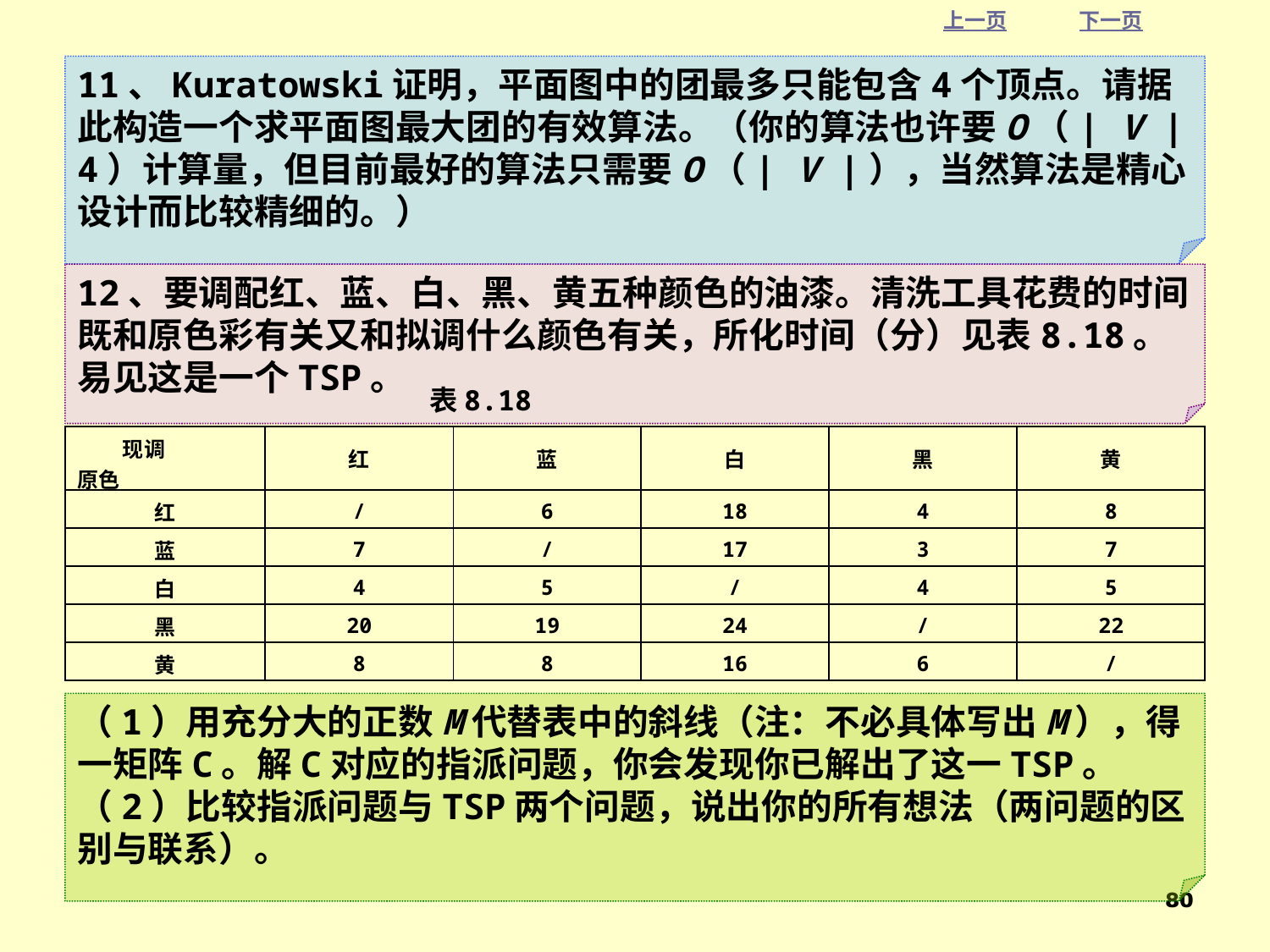

11、Kuratowski证明，平面图中的团最多只能包含4个顶点。请据此构造一个求平面图最大团的有效算法。（你的算法也许要O（| V |4）计算量，但目前最好的算法只需要O（| V |），当然算法是精心设计而比较精细的。）
12、要调配红、蓝、白、黑、黄五种颜色的油漆。清洗工具花费的时间既和原色彩有关又和拟调什么颜色有关，所化时间（分）见表8.18。易见这是一个TSP。
表8.18
| 现调 原色 | 红 | 蓝 | 白 | 黑 | 黄 |
| --- | --- | --- | --- | --- | --- |
| 红 | / | 6 | 18 | 4 | 8 |
| 蓝 | 7 | / | 17 | 3 | 7 |
| 白 | 4 | 5 | / | 4 | 5 |
| 黑 | 20 | 19 | 24 | / | 22 |
| 黄 | 8 | 8 | 16 | 6 | / |
（1）用充分大的正数M代替表中的斜线（注：不必具体写出M），得一矩阵C。解C对应的指派问题，你会发现你已解出了这一TSP。
（2）比较指派问题与TSP两个问题，说出你的所有想法（两问题的区别与联系）。
80